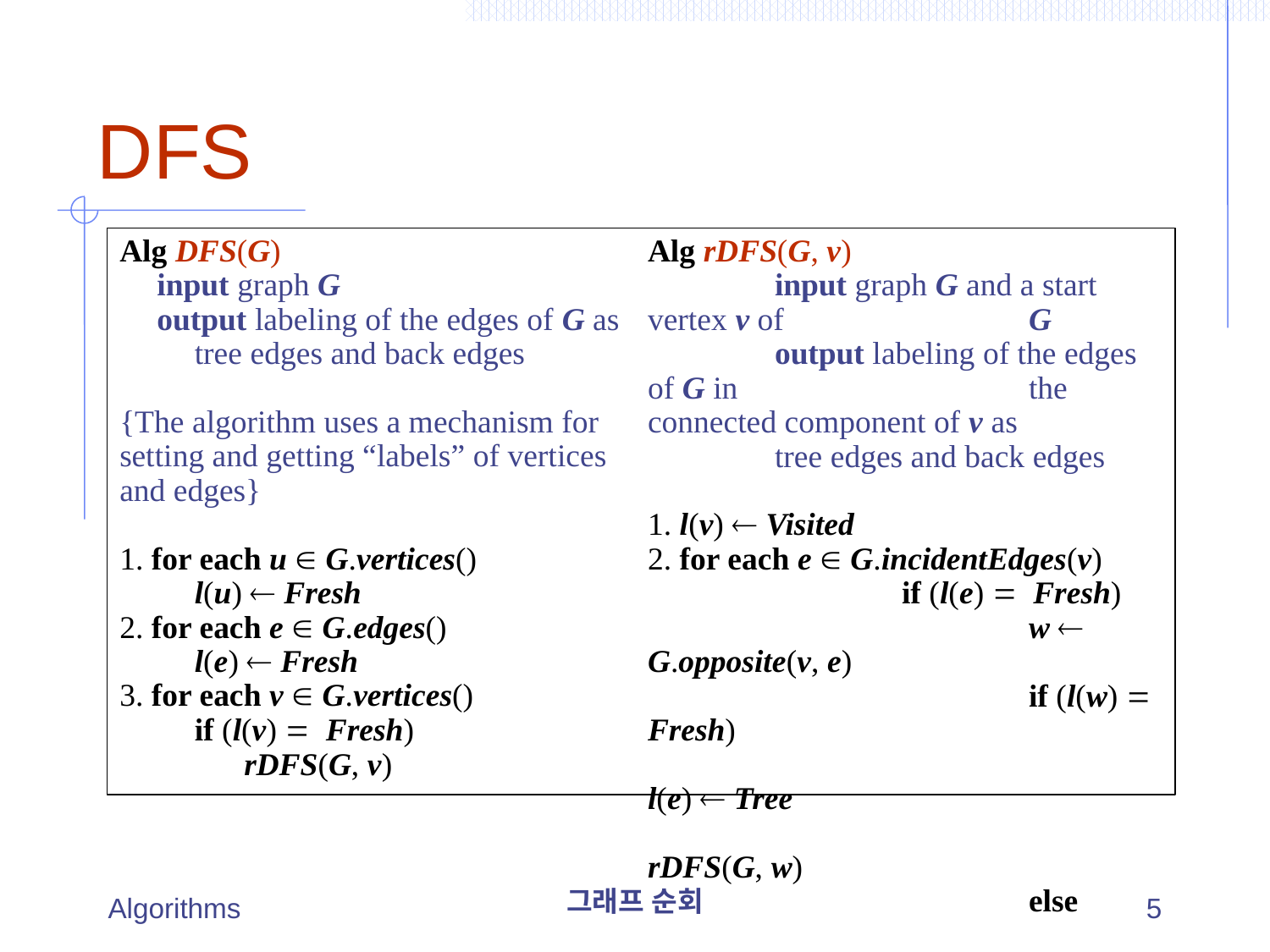

# DFS

Alg DFS(G)
	input graph G
	output labeling of the edges of G as 		tree edges and back edges

{The algorithm uses a mechanism for setting and getting “labels” of vertices and edges}

1. for each u ∈ G.vertices()
		l(u) ← Fresh
2. for each e ∈ G.edges()
		l(e) ← Fresh
3. for each v ∈ G.vertices()
		if (l(v) = Fresh)
			rDFS(G, v)
Alg rDFS(G, v)
	input graph G and a start vertex v of 		G
	output labeling of the edges of G in 			the connected component of v as 			tree edges and back edges

1. l(v) ← Visited
2. for each e ∈ G.incidentEdges(v)
		if (l(e) = Fresh)
			w ← G.opposite(v, e)
			if (l(w) = Fresh)
				l(e) ← Tree
				rDFS(G, w)
			else
				l(e) ← Back
Algorithms
그래프 순회
5